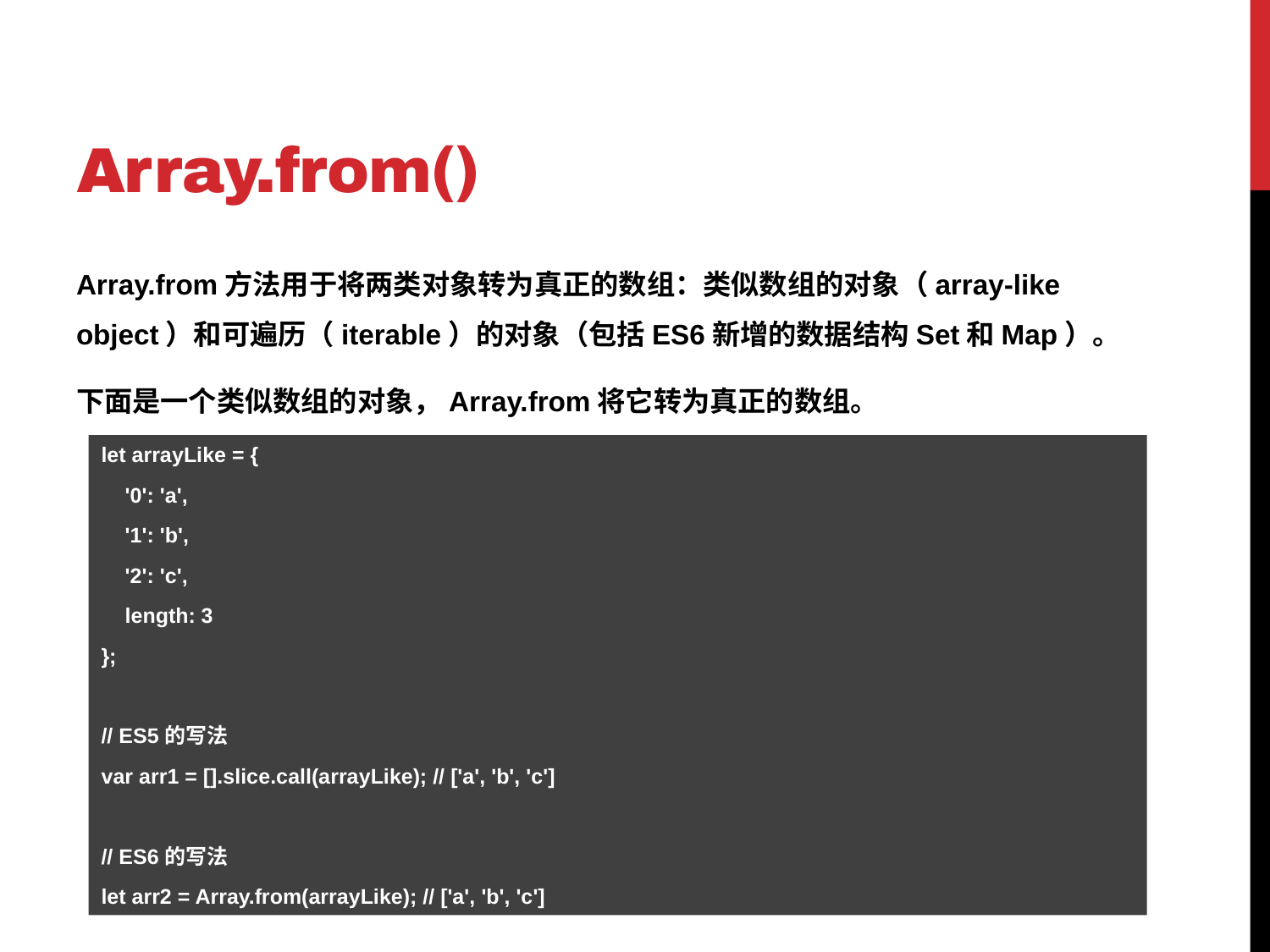

# Array.from()

Array.from方法用于将两类对象转为真正的数组：类似数组的对象（array-like object）和可遍历（iterable）的对象（包括ES6新增的数据结构Set和Map）。
下面是一个类似数组的对象，Array.from将它转为真正的数组。

let arrayLike = {
    '0': 'a',
    '1': 'b',
    '2': 'c',
    length: 3
};

// ES5的写法
var arr1 = [].slice.call(arrayLike); // ['a', 'b', 'c']

// ES6的写法
let arr2 = Array.from(arrayLike); // ['a', 'b', 'c']